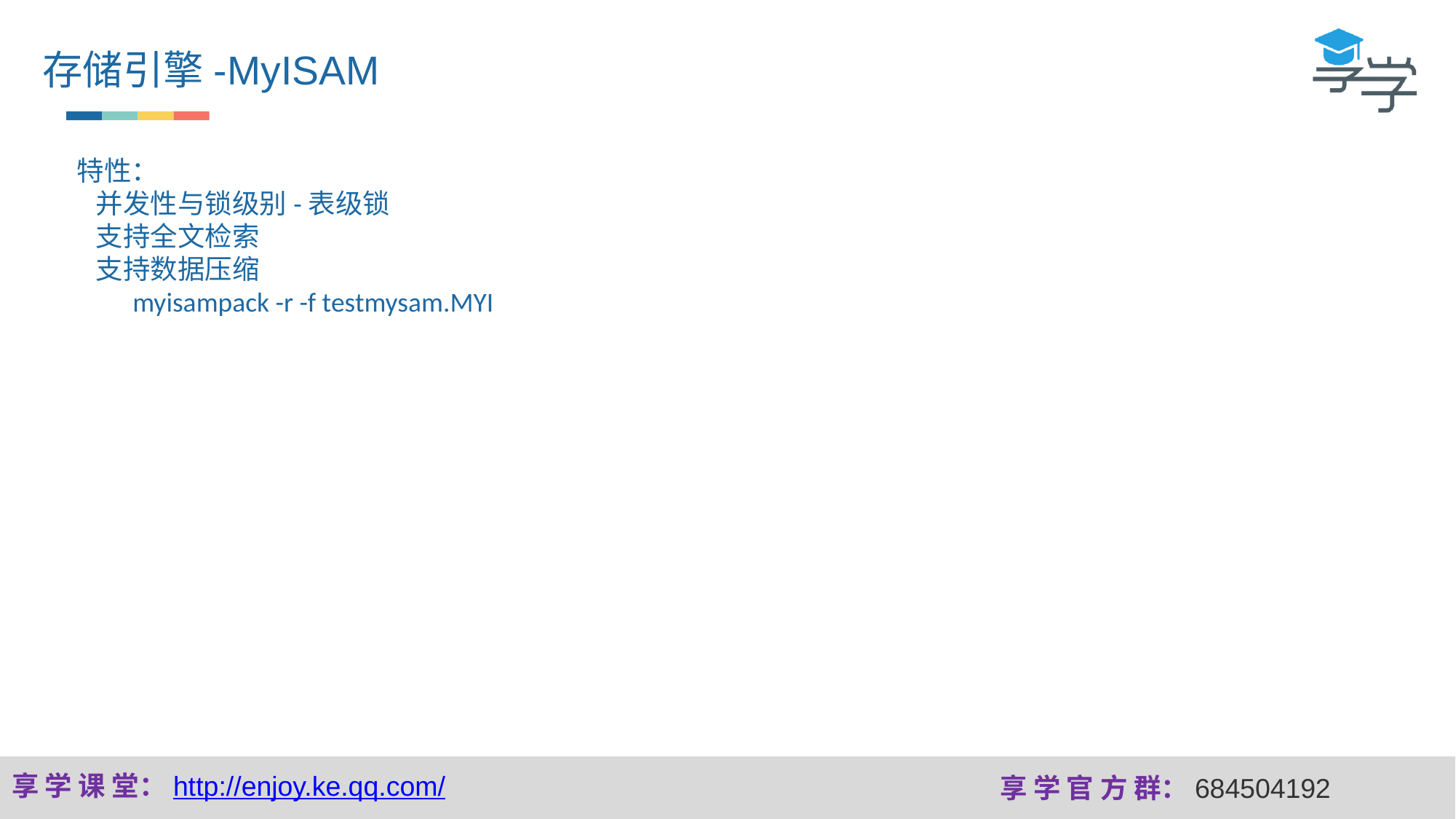

存储引擎-MyISAM

特性：
  并发性与锁级别-表级锁
  支持全文检索
  支持数据压缩
         myisampack -r -f testmysam.MYI